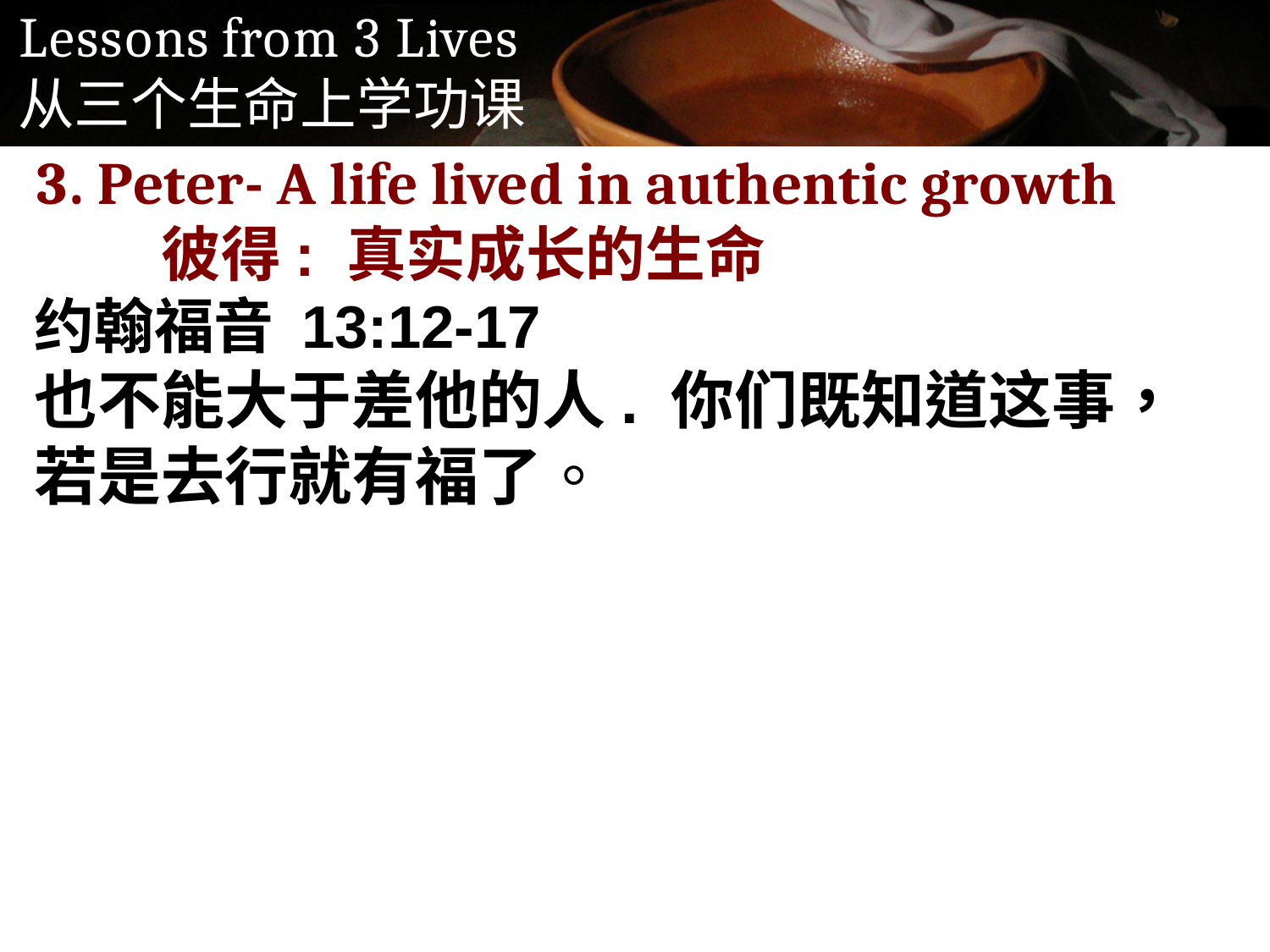

3. Peter- A life lived in authentic growth
	彼得: 真实成长的生命
约翰福音 13:12-17
也不能大于差他的人. 你们既知道这事，若是去行就有福了。